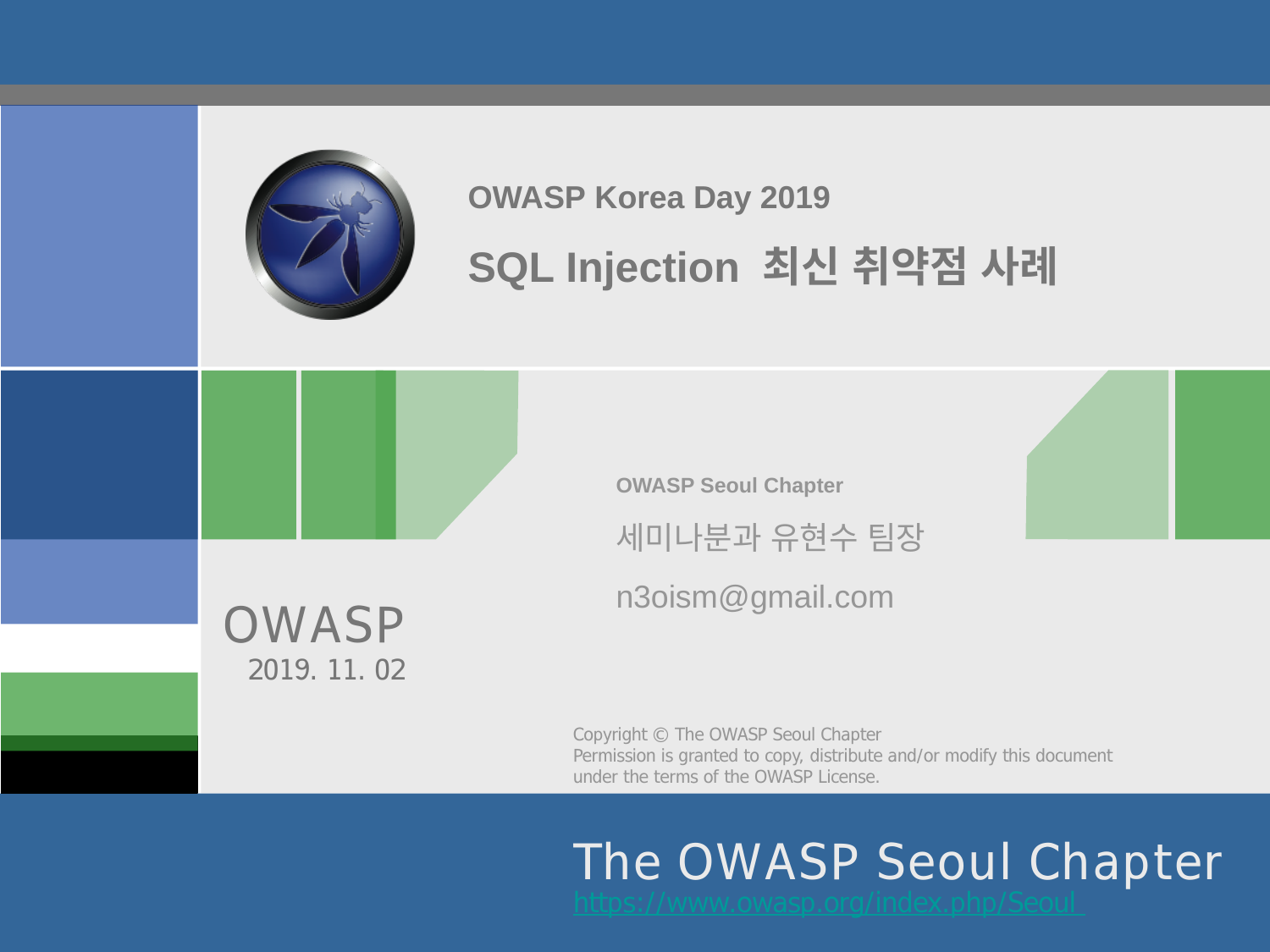

# OWASP Korea Day 2019 SQL Injection 최신 취약점 사례
OWASP Seoul Chapter
세미나분과 유현수 팀장
n3oism@gmail.com
2019. 11. 02